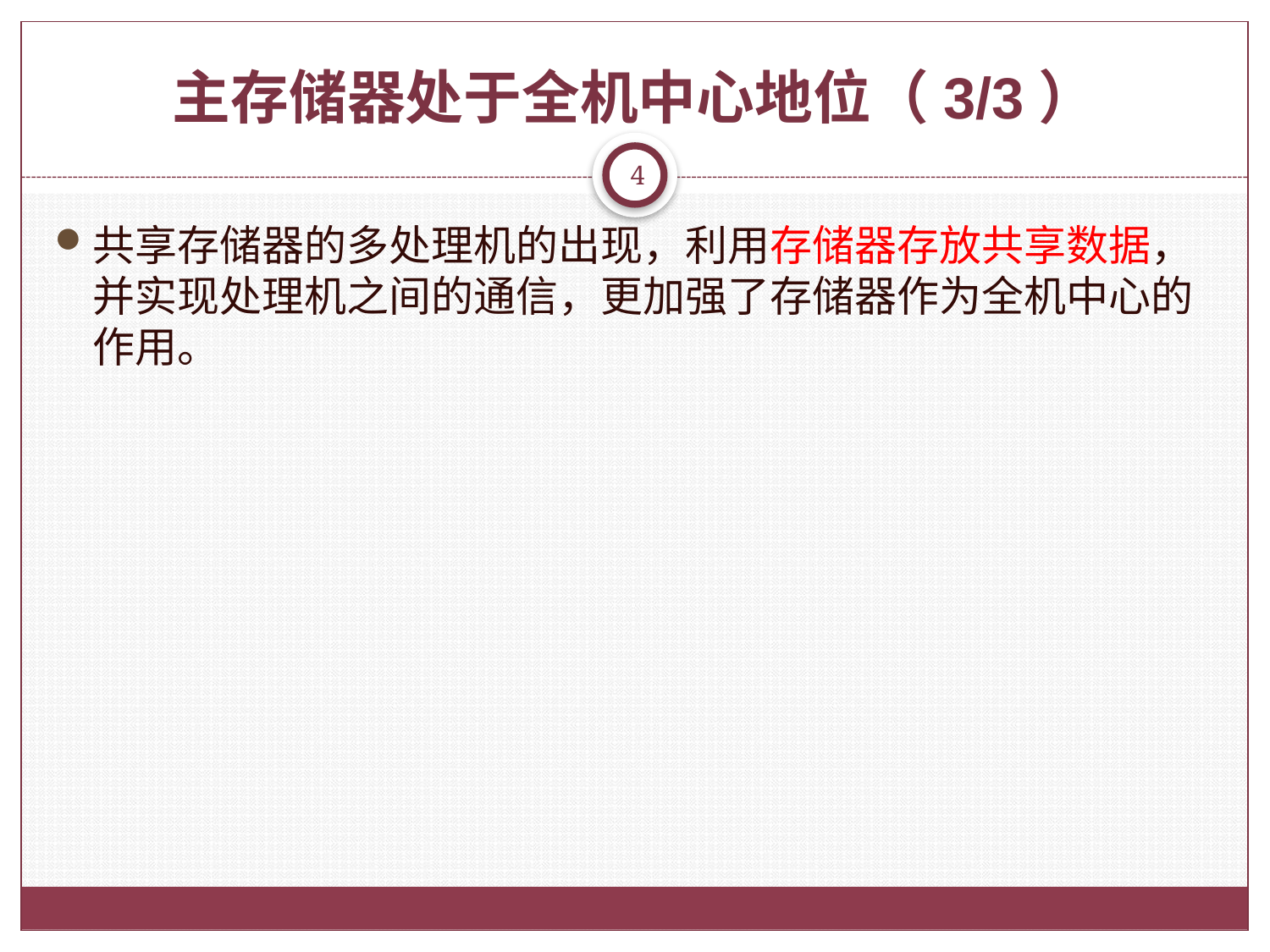

# 主存储器处于全机中心地位（3/3）
4
共享存储器的多处理机的出现，利用存储器存放共享数据，并实现处理机之间的通信，更加强了存储器作为全机中心的作用。